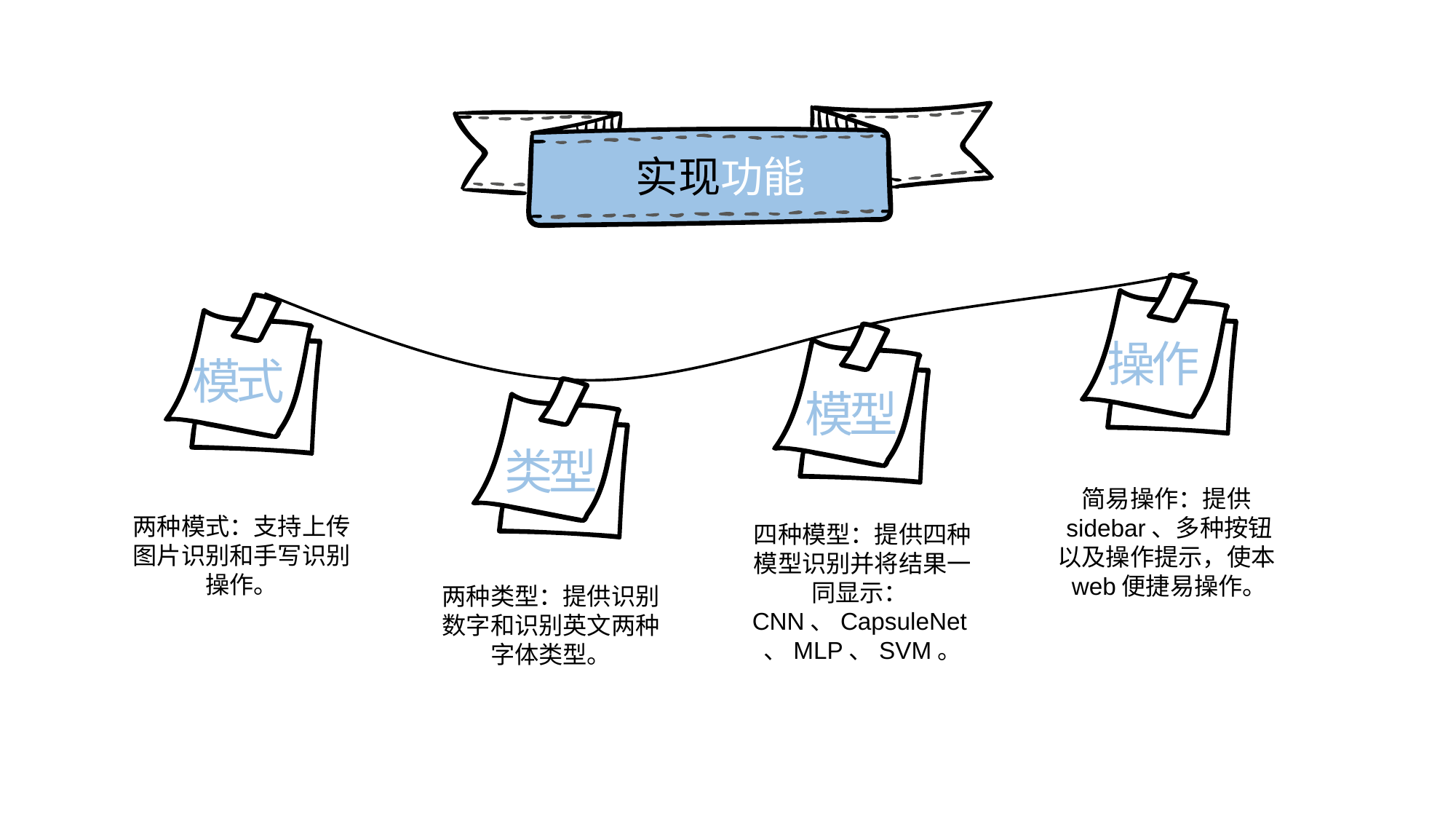

实现功能

操作
模式

模型
类型
简易操作：提供sidebar、多种按钮以及操作提示，使本web便捷易操作。
两种模式：支持上传图片识别和手写识别操作。
四种模型：提供四种模型识别并将结果一同显示：CNN、CapsuleNet、MLP、SVM。
两种类型：提供识别数字和识别英文两种字体类型。